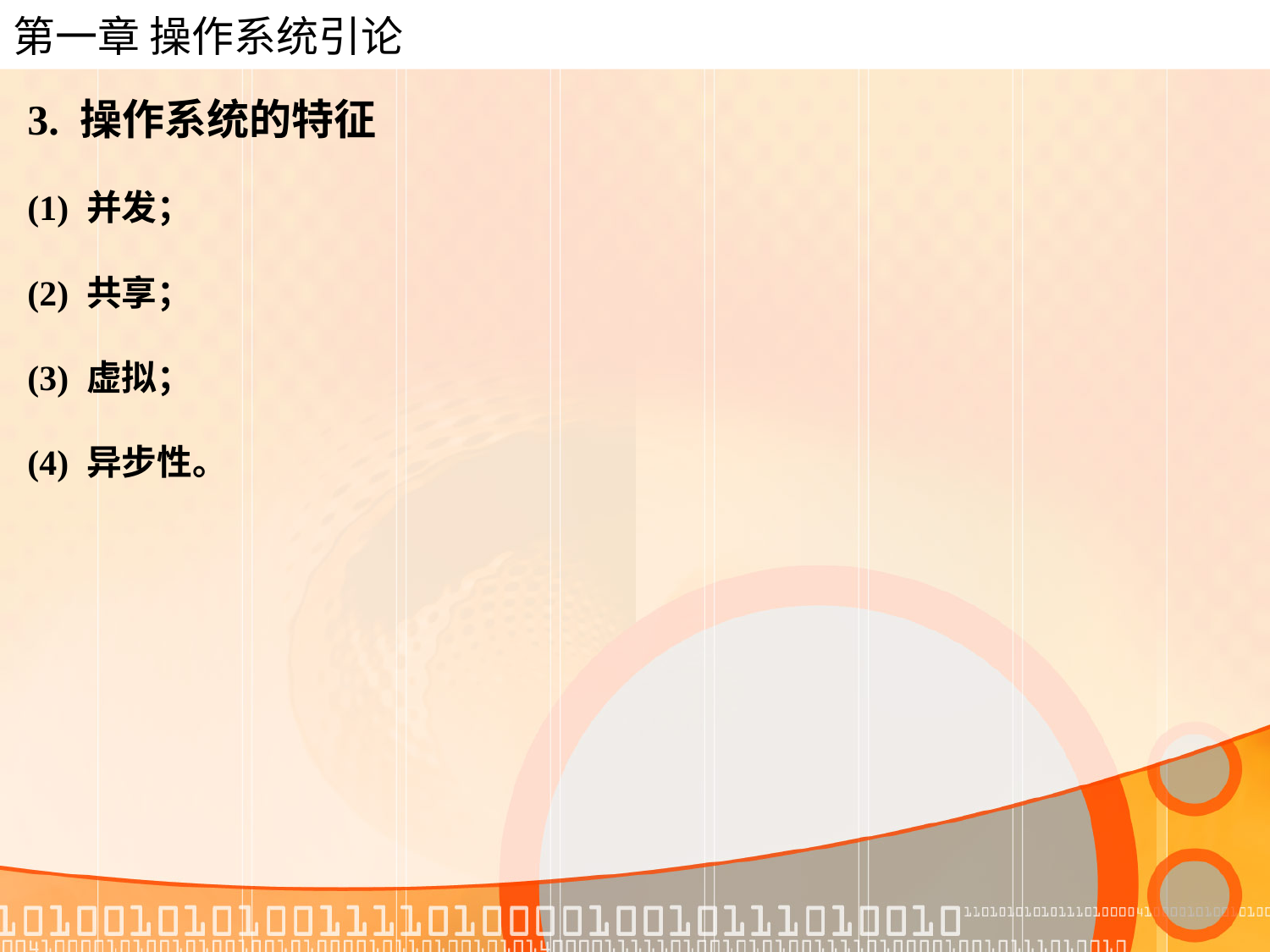

# 第一章 操作系统引论
3. 操作系统的特征

(1) 并发；

(2) 共享；

(3) 虚拟；

(4) 异步性。